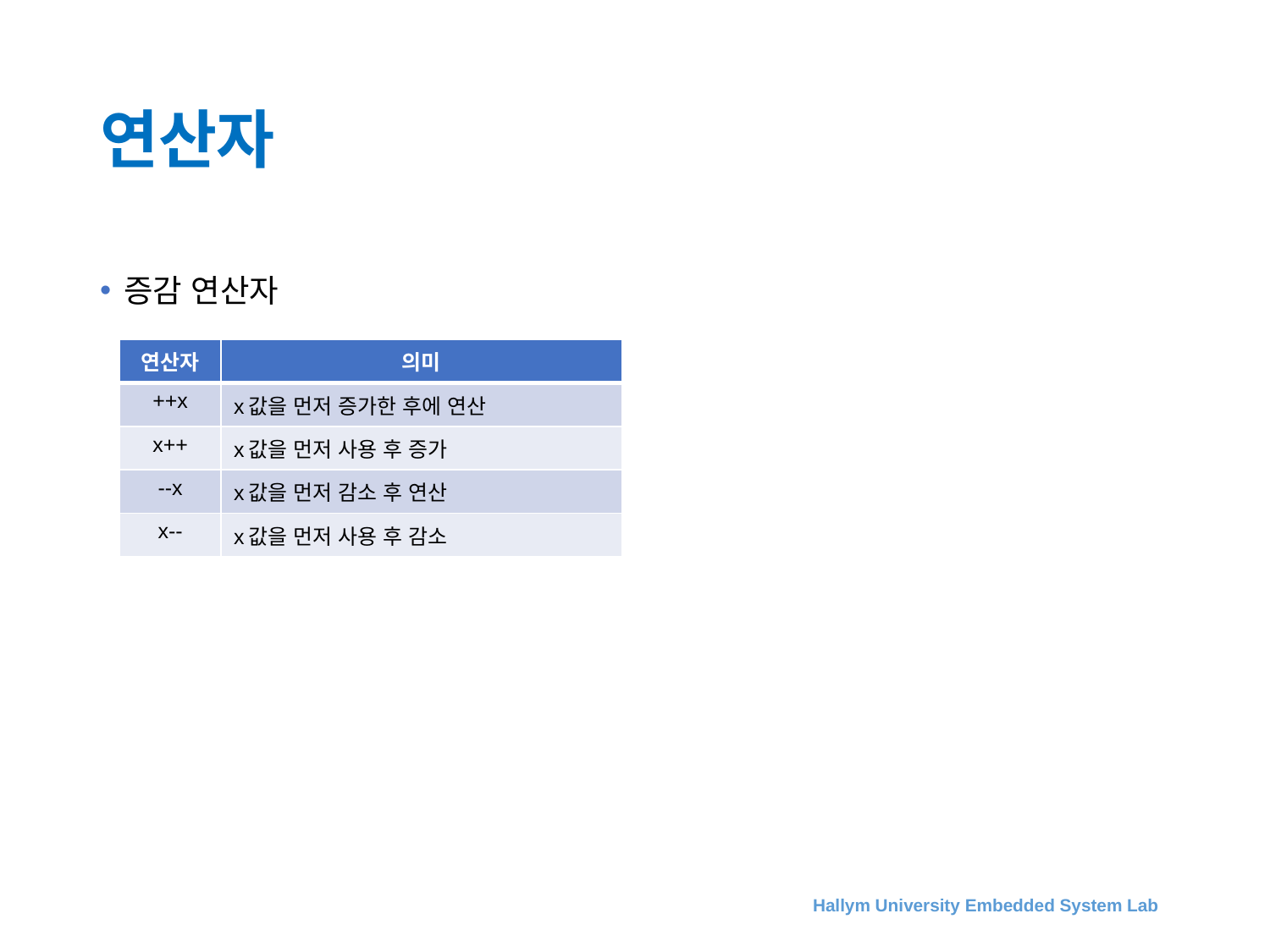

# 연산자
증감 연산자
| 연산자 | 의미 |
| --- | --- |
| ++x | x값을 먼저 증가한 후에 연산 |
| x++ | x값을 먼저 사용 후 증가 |
| --x | x값을 먼저 감소 후 연산 |
| x-- | x값을 먼저 사용 후 감소 |
Hallym University Embedded System Lab